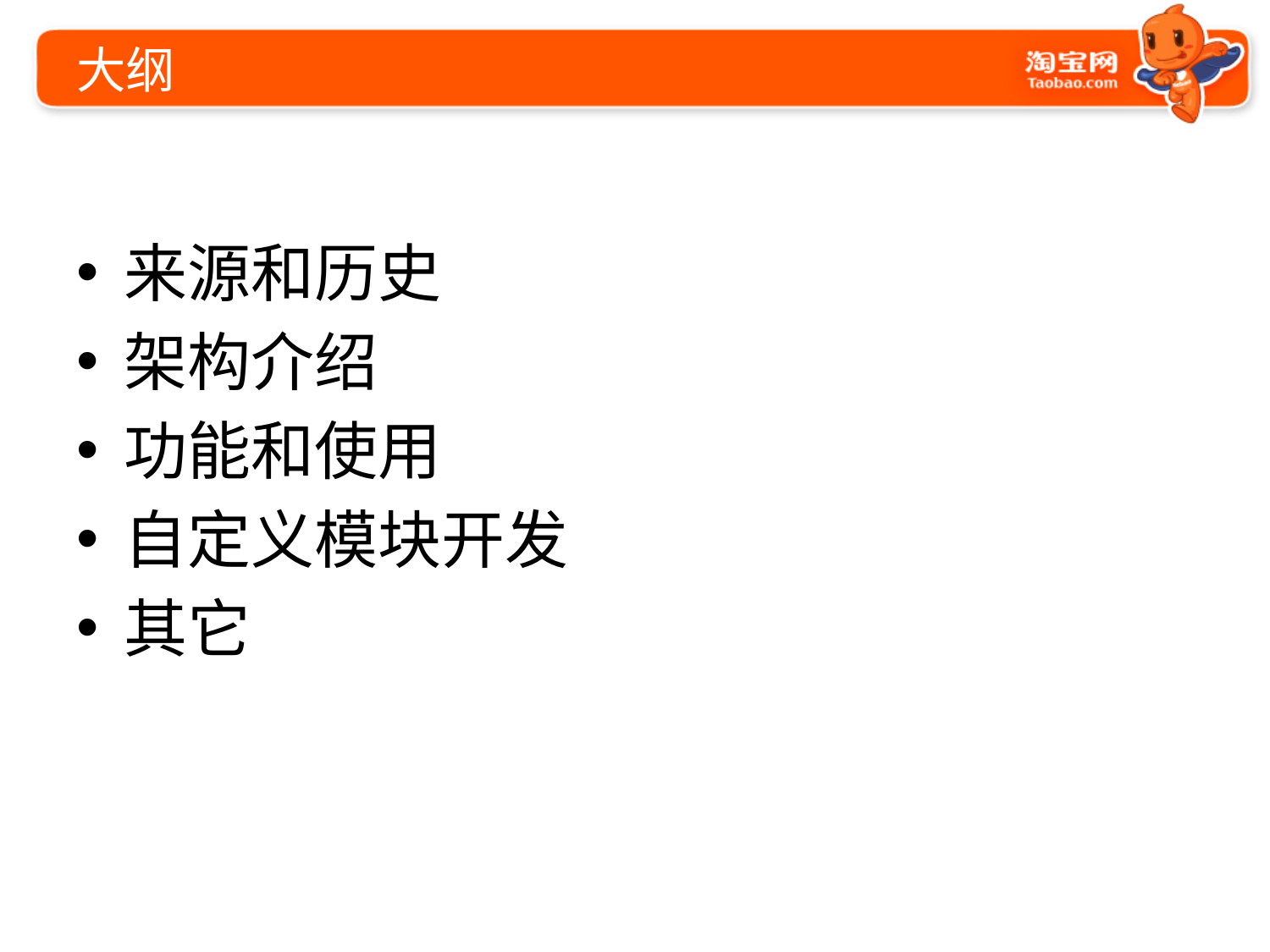

# 大纲

来源和历史
架构介绍
功能和使用
自定义模块开发
其它